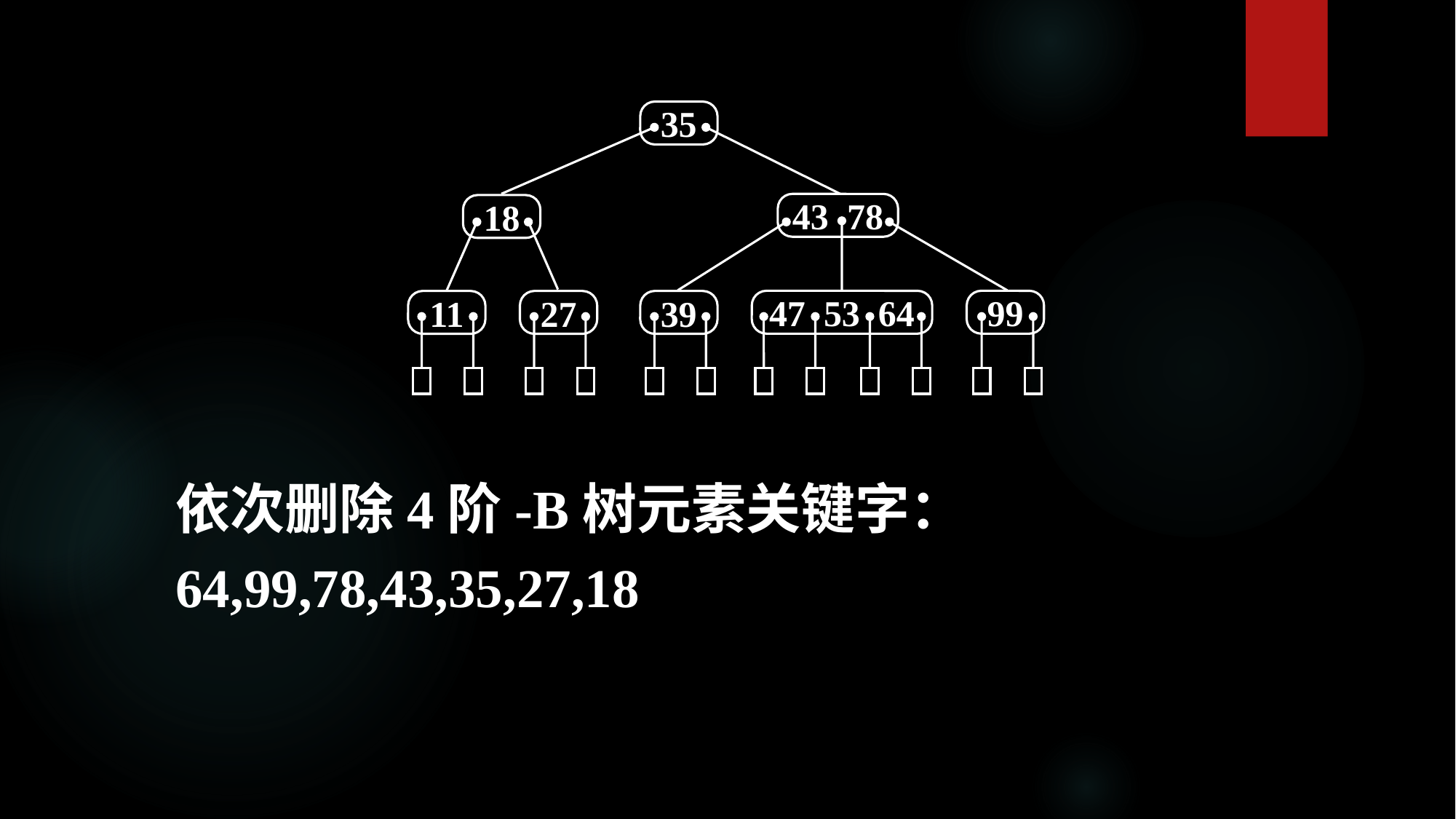

35

43  78
18

47  53  64
99
11
27
39

依次删除4阶-B树元素关键字：
64,99,78,43,35,27,18